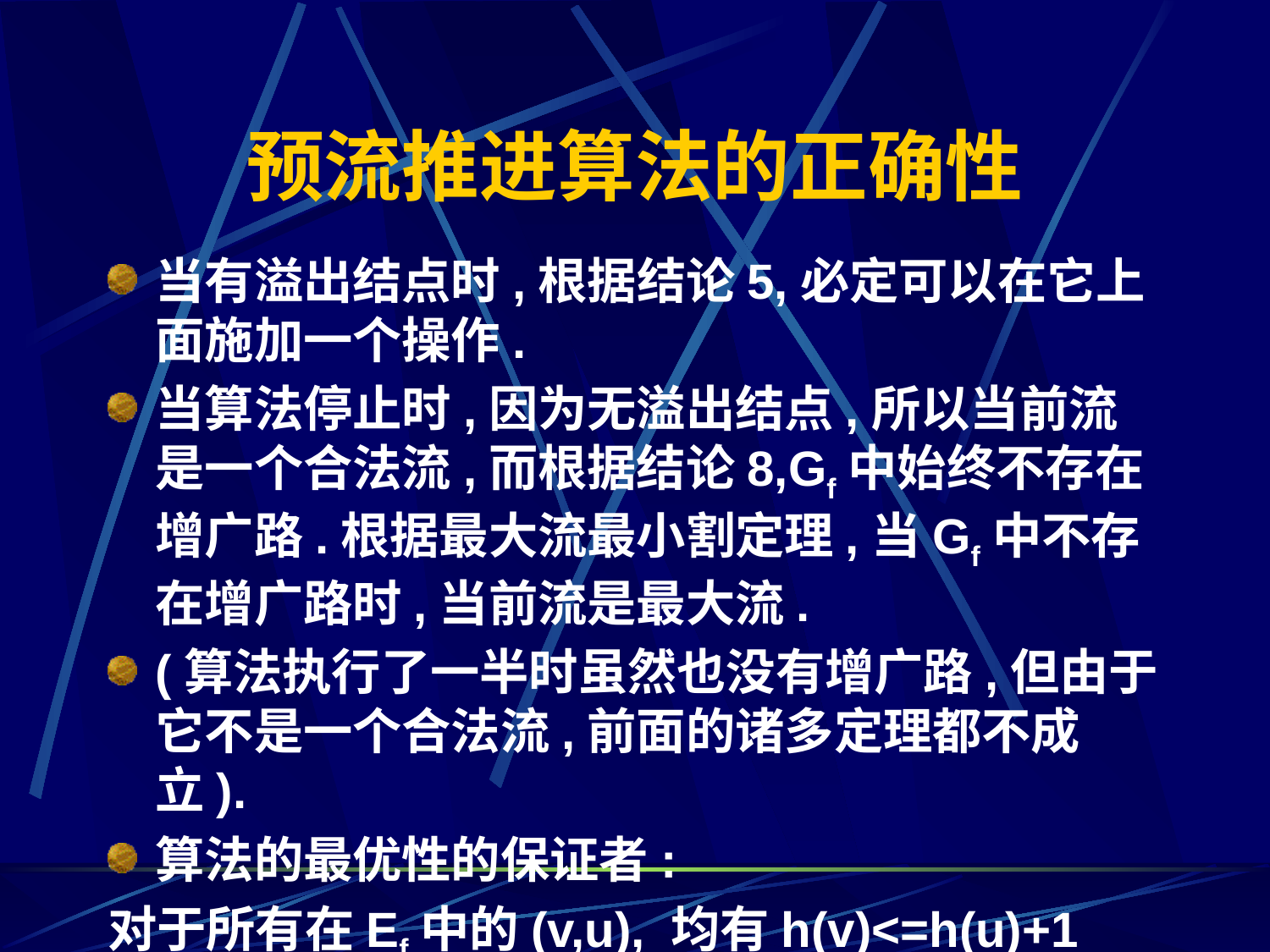

# 预流推进算法的正确性
当有溢出结点时,根据结论5,必定可以在它上面施加一个操作.
当算法停止时,因为无溢出结点,所以当前流是一个合法流,而根据结论8,Gf中始终不存在增广路.根据最大流最小割定理,当Gf中不存在增广路时,当前流是最大流.
(算法执行了一半时虽然也没有增广路,但由于它不是一个合法流,前面的诸多定理都不成立).
算法的最优性的保证者:
对于所有在Ef中的(v,u), 均有h(v)<=h(u)+1